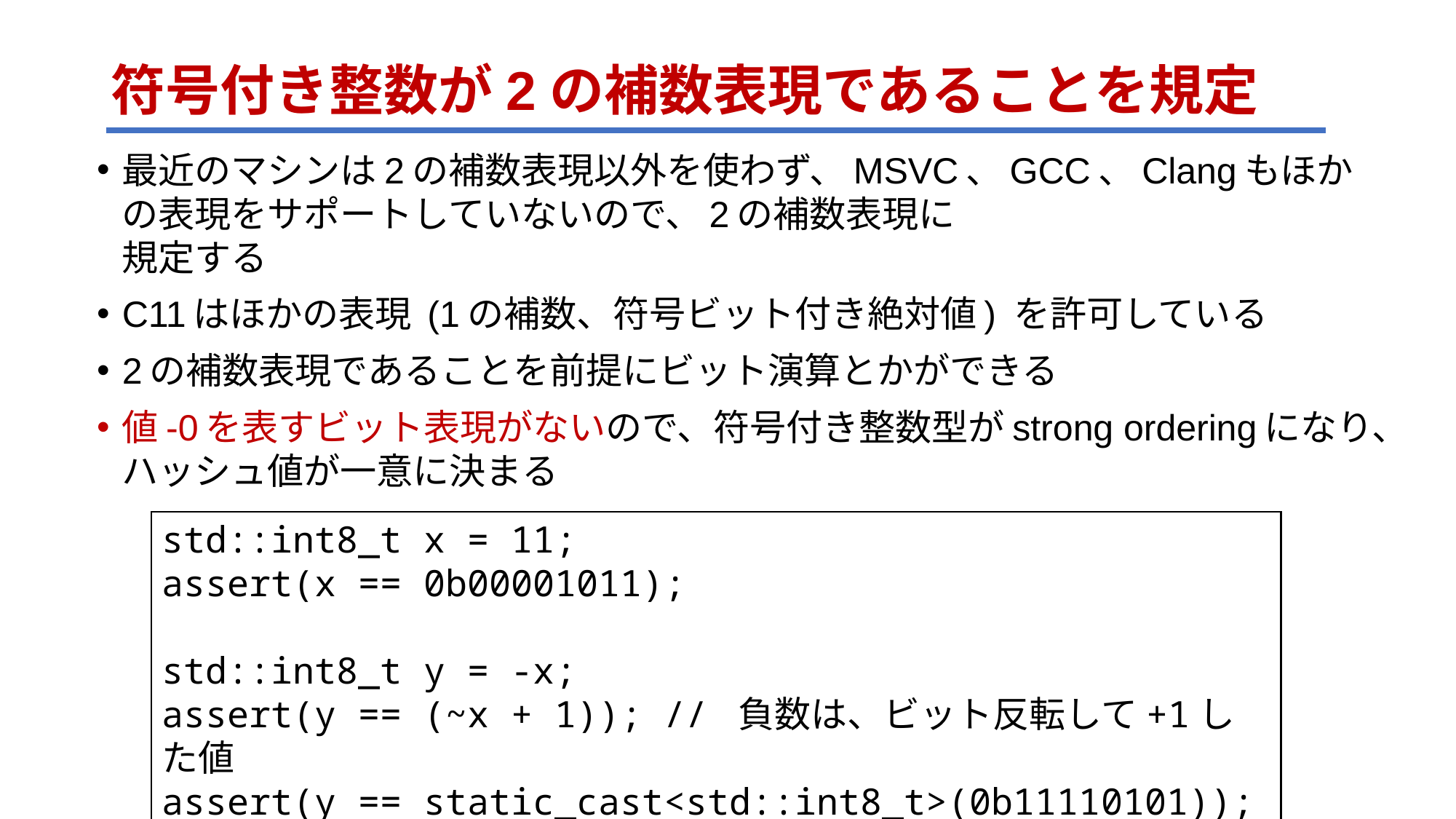

# 符号付き整数が2の補数表現であることを規定
最近のマシンは2の補数表現以外を使わず、MSVC、GCC、Clangもほかの表現をサポートしていないので、2の補数表現に
規定する
C11はほかの表現 (1の補数、符号ビット付き絶対値) を許可している
2の補数表現であることを前提にビット演算とかができる
値-0を表すビット表現がないので、符号付き整数型がstrong orderingになり、ハッシュ値が一意に決まる
std::int8_t x = 11;
assert(x == 0b00001011);

std::int8_t y = -x;
assert(y == (~x + 1)); // 負数は、ビット反転して+1した値
assert(y == static_cast<std::int8_t>(0b11110101));